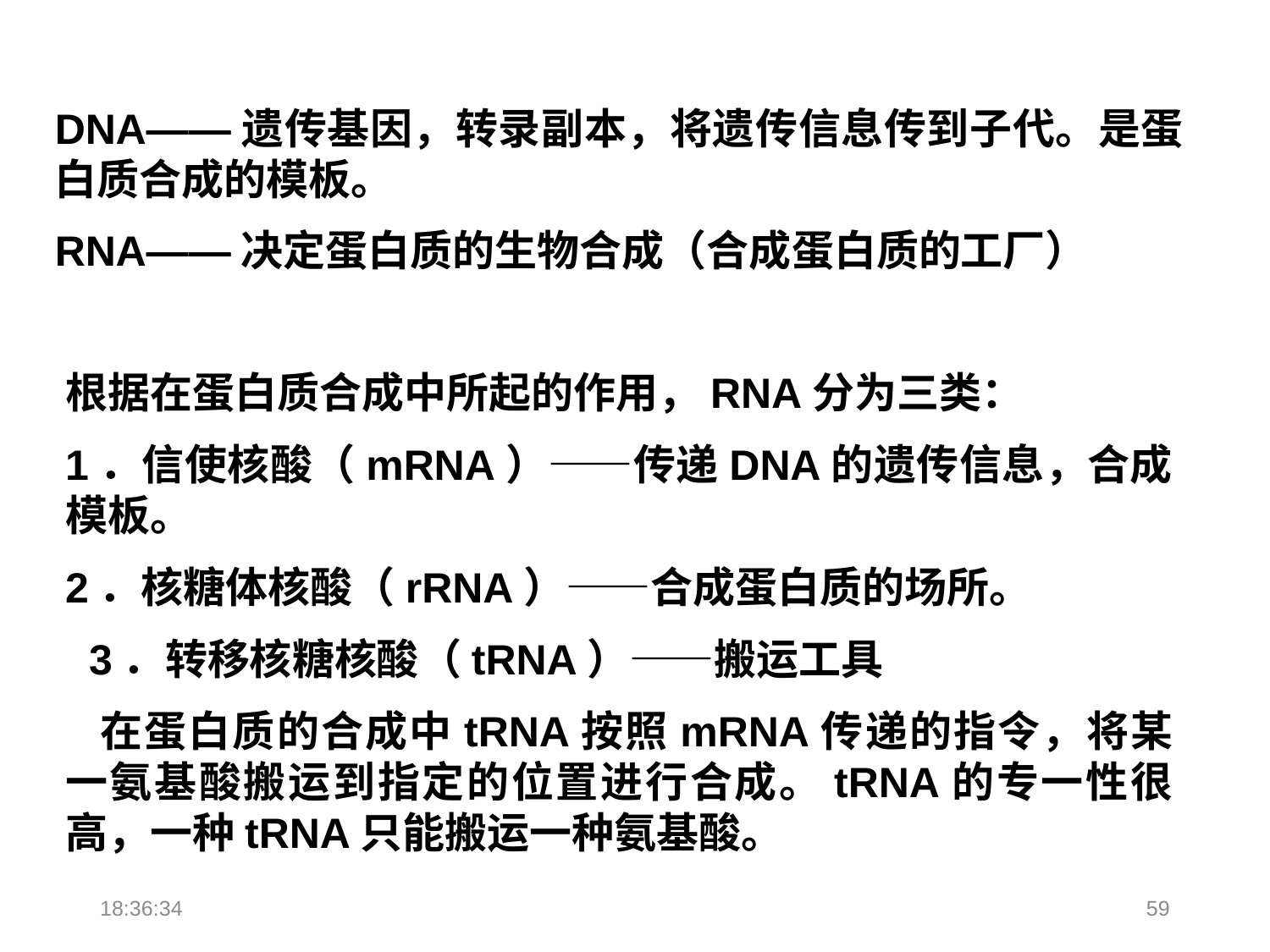

DNA——遗传基因，转录副本，将遗传信息传到子代。是蛋白质合成的模板。
RNA——决定蛋白质的生物合成（合成蛋白质的工厂）
根据在蛋白质合成中所起的作用，RNA分为三类：
1．信使核酸（mRNA）——传递DNA的遗传信息，合成模板。
2．核糖体核酸（rRNA）——合成蛋白质的场所。
  3．转移核糖核酸（tRNA）——搬运工具
  在蛋白质的合成中tRNA按照mRNA传递的指令，将某一氨基酸搬运到指定的位置进行合成。tRNA的专一性很高，一种tRNA只能搬运一种氨基酸。
18:36:34
59